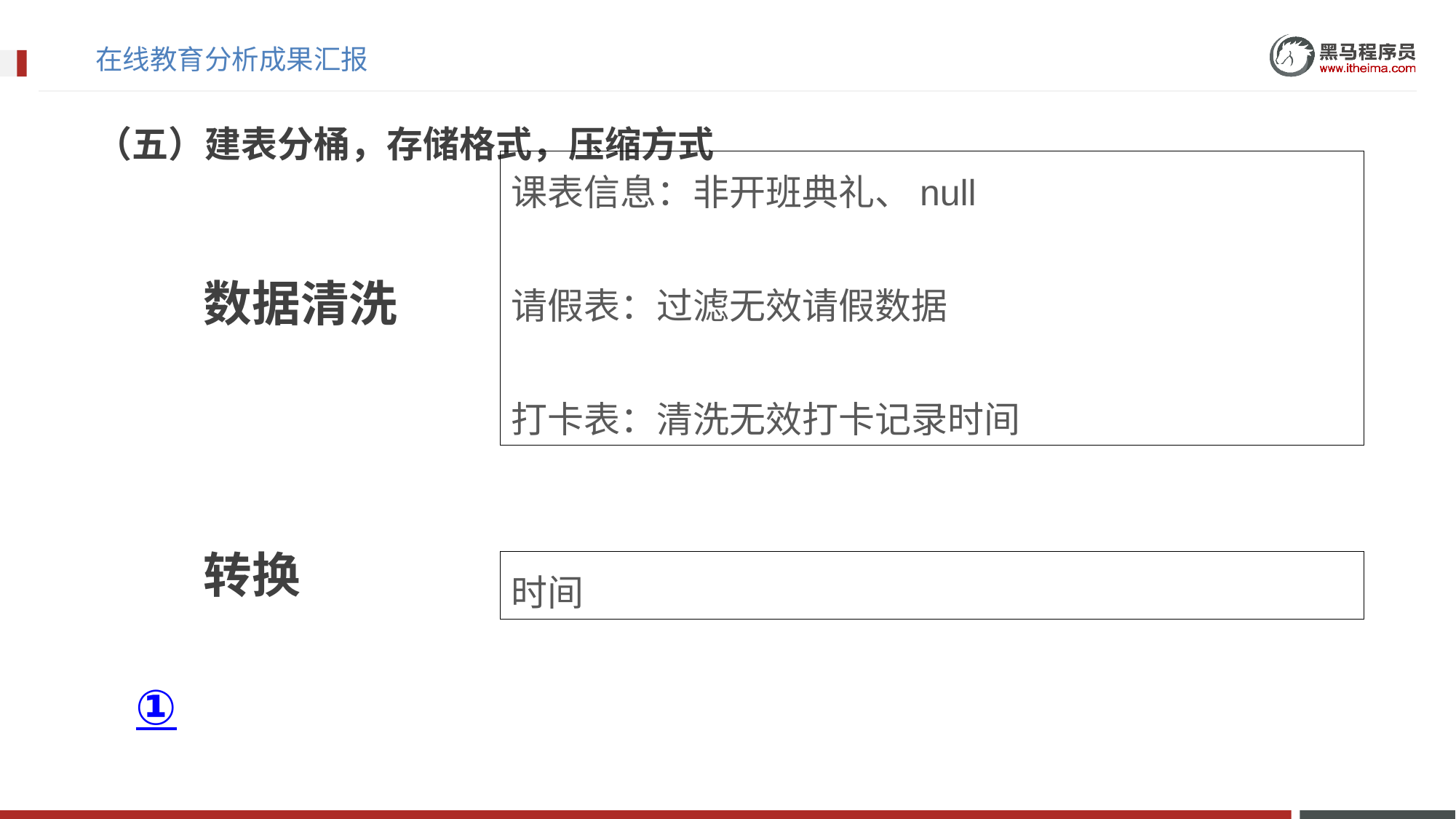

# 在线教育分析成果汇报
（五）建表分桶，存储格式，压缩方式
课表信息：非开班典礼、null

请假表：过滤无效请假数据

打卡表：清洗无效打卡记录时间
数据清洗

转换
时间
①